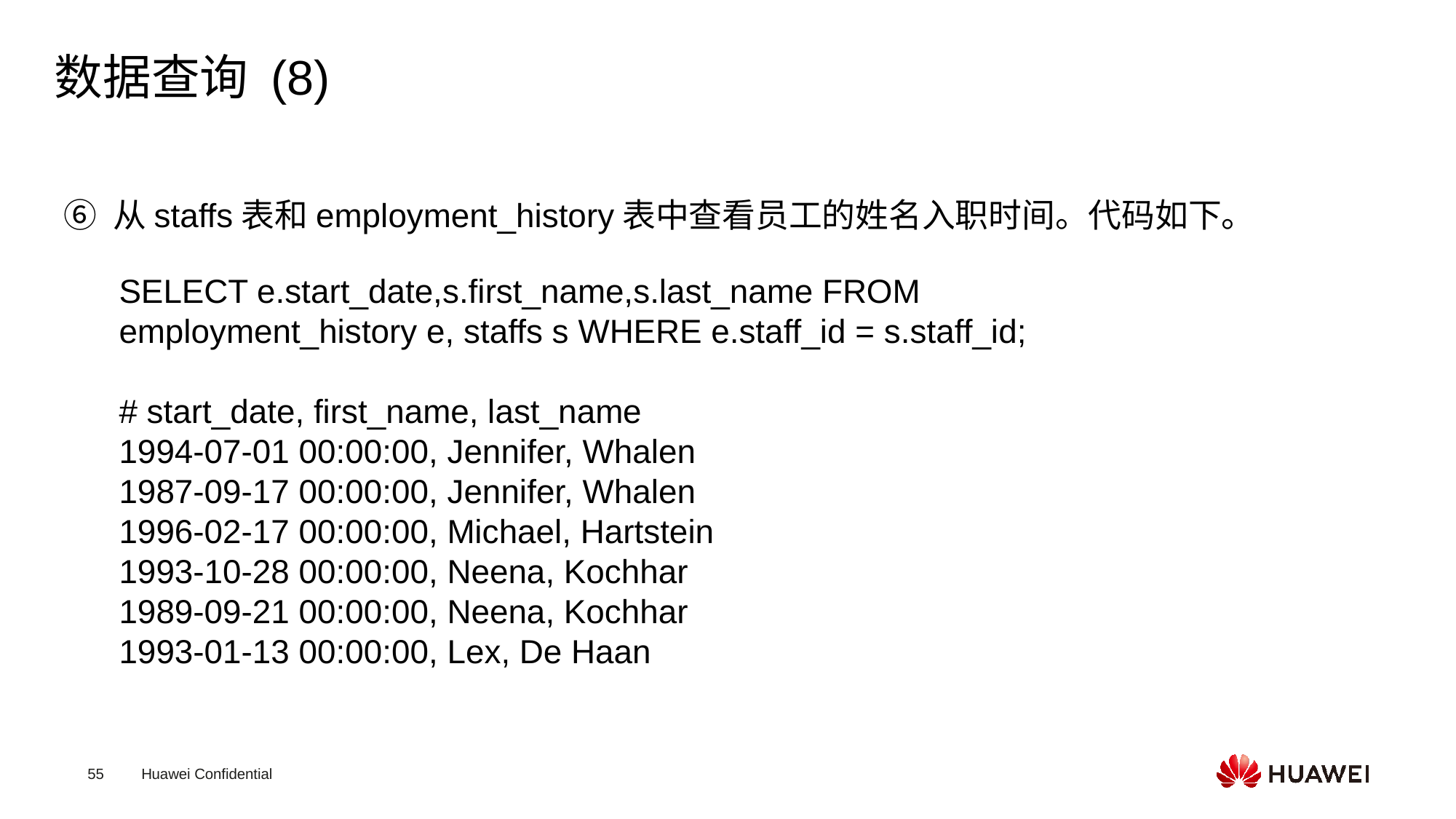

# 数据查询 (8)
⑥ 从staffs表和employment_history表中查看员工的姓名入职时间。代码如下。
SELECT e.start_date,s.first_name,s.last_name FROM employment_history e, staffs s WHERE e.staff_id = s.staff_id;    # start_date, first_name, last_name1994-07-01 00:00:00, Jennifer, Whalen1987-09-17 00:00:00, Jennifer, Whalen1996-02-17 00:00:00, Michael, Hartstein1993-10-28 00:00:00, Neena, Kochhar1989-09-21 00:00:00, Neena, Kochhar1993-01-13 00:00:00, Lex, De Haan